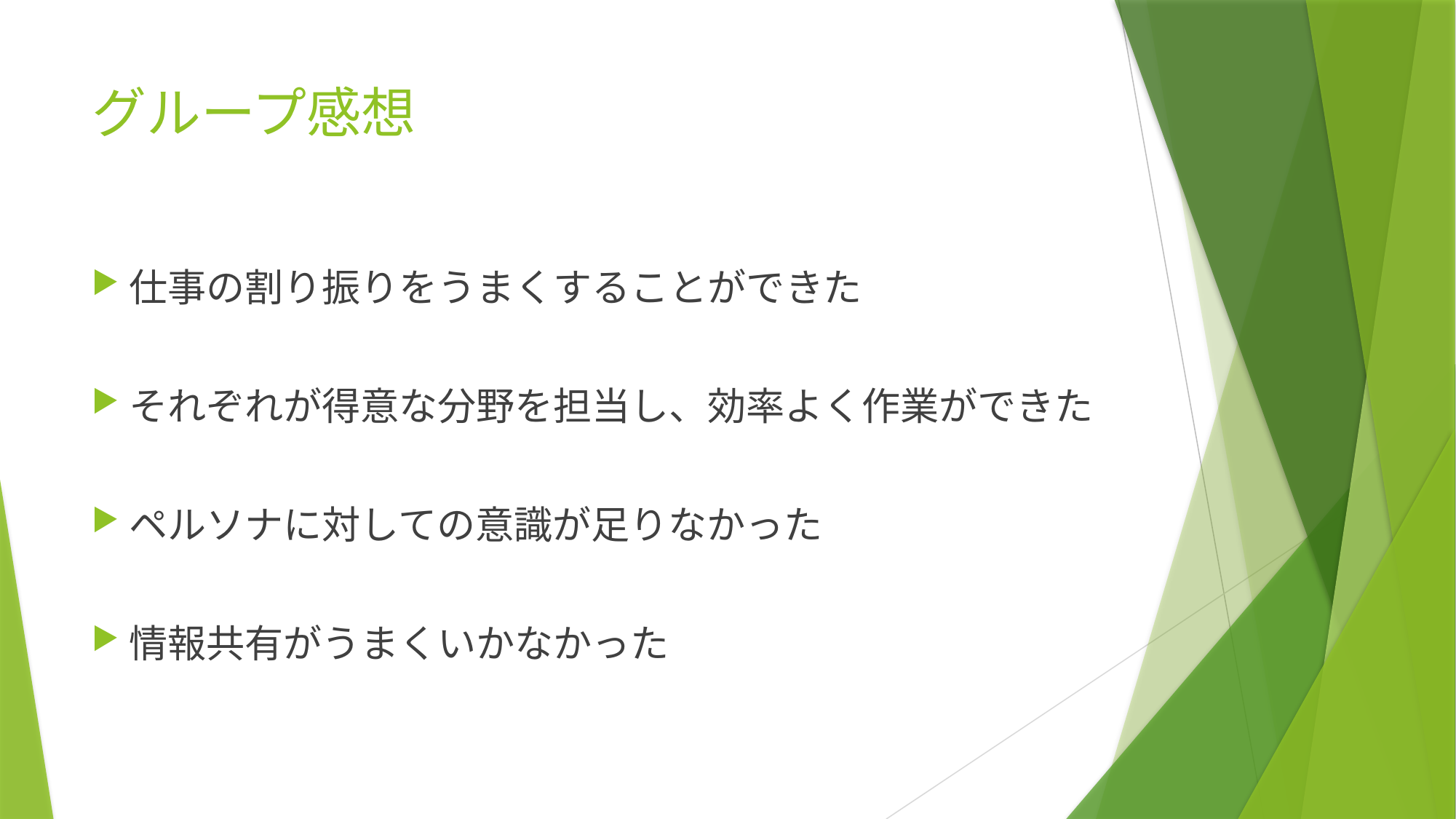

# グループ感想
仕事の割り振りをうまくすることができた

それぞれが得意な分野を担当し、効率よく作業ができた

ペルソナに対しての意識が足りなかった

情報共有がうまくいかなかった